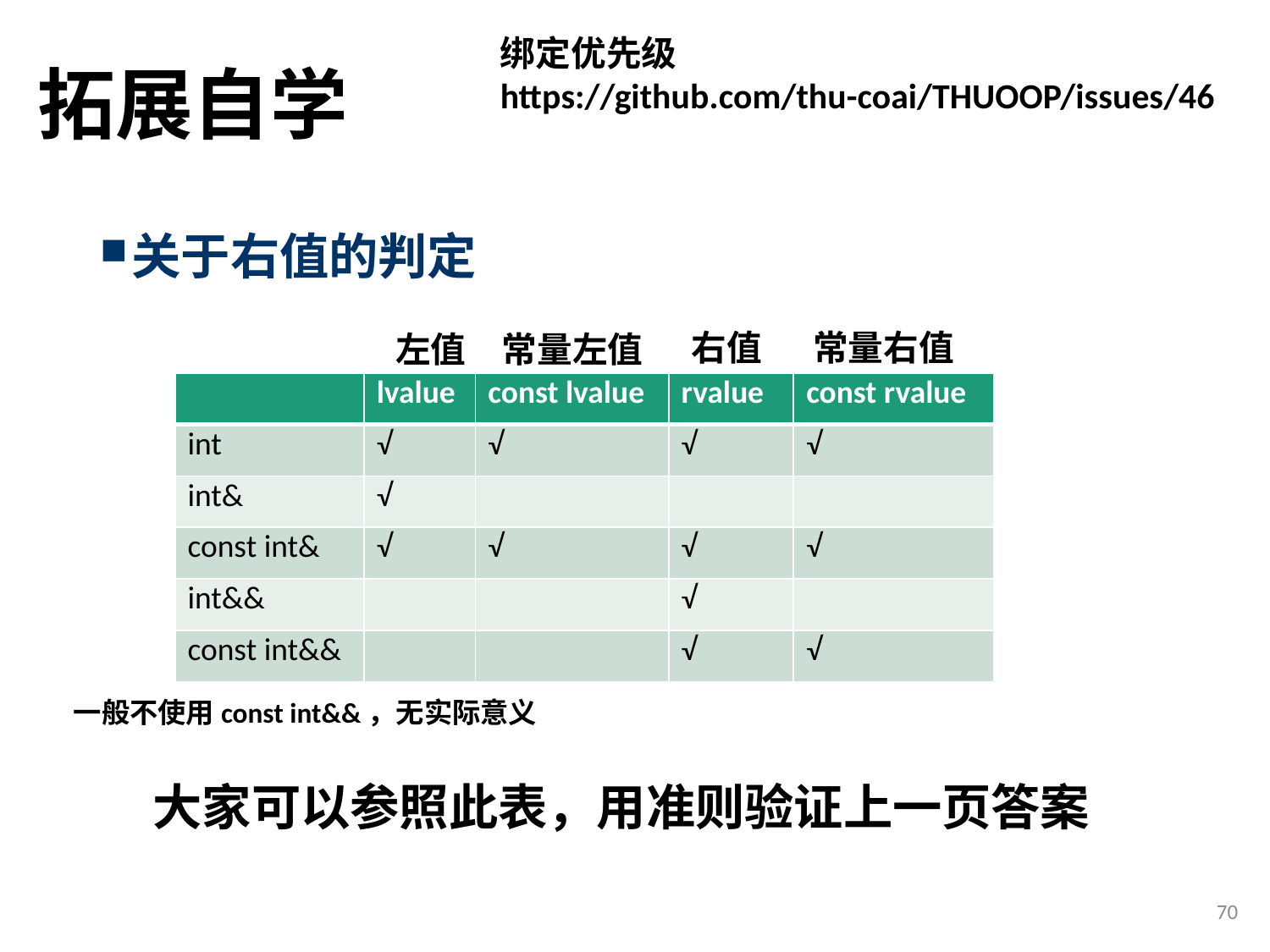

# 拓展自学
绑定优先级
https://github.com/thu-coai/THUOOP/issues/46
关于右值的判定
右值
常量右值
左值
常量左值
|  | lvalue | const lvalue | rvalue | const rvalue |
| --- | --- | --- | --- | --- |
| int | √ | √ | √ | √ |
| int& | √ |  |  |  |
| const int& | √ | √ | √ | √ |
| int&& |  |  | √ |  |
| const int&& |  |  | √ | √ |
一般不使用const int&&，无实际意义
大家可以参照此表，用准则验证上一页答案
70